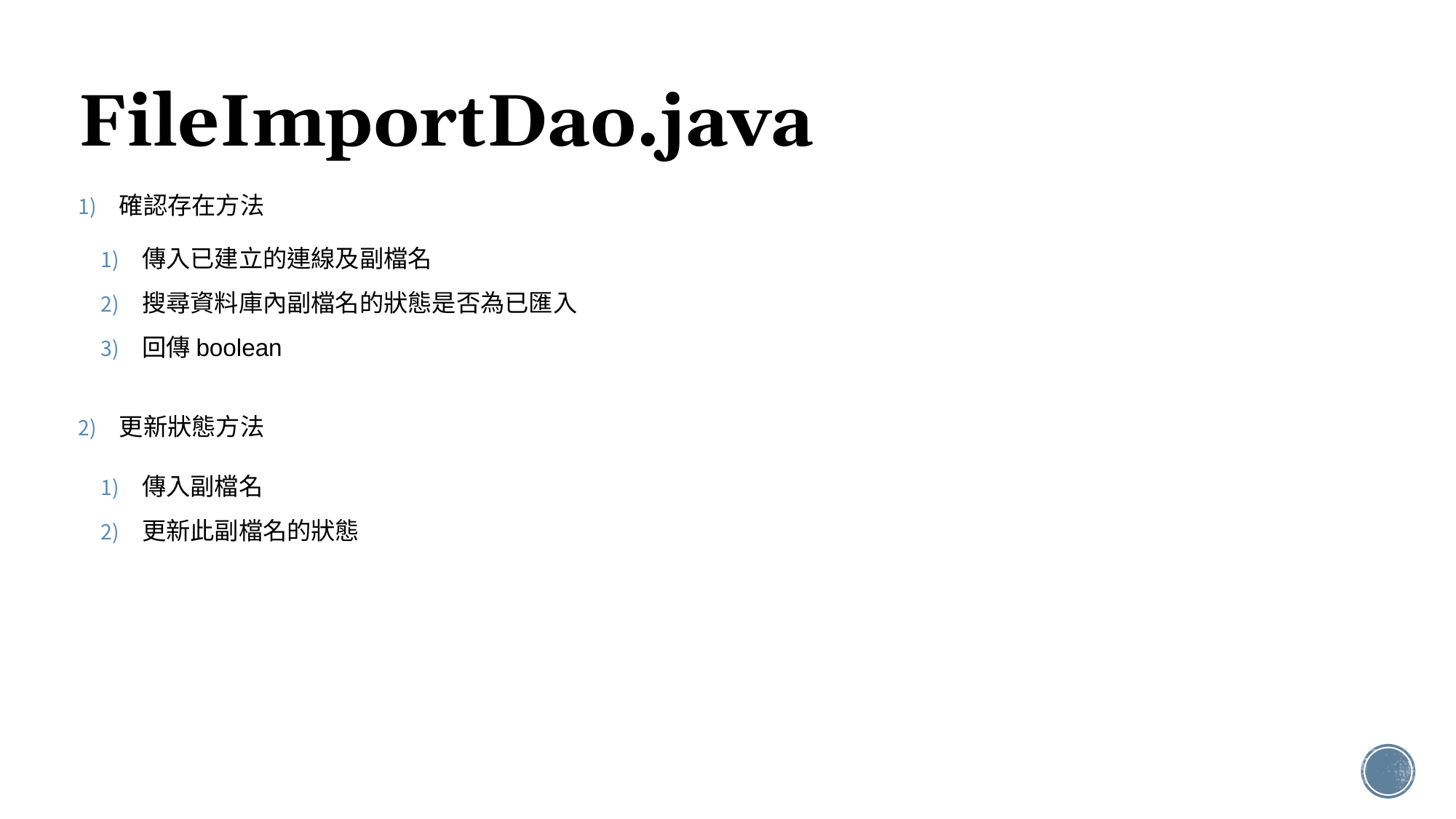

FileImportDao.java
確認存在方法

更新狀態方法

傳入已建立的連線及副檔名
搜尋資料庫內副檔名的狀態是否為已匯入
回傳boolean
傳入副檔名
更新此副檔名的狀態